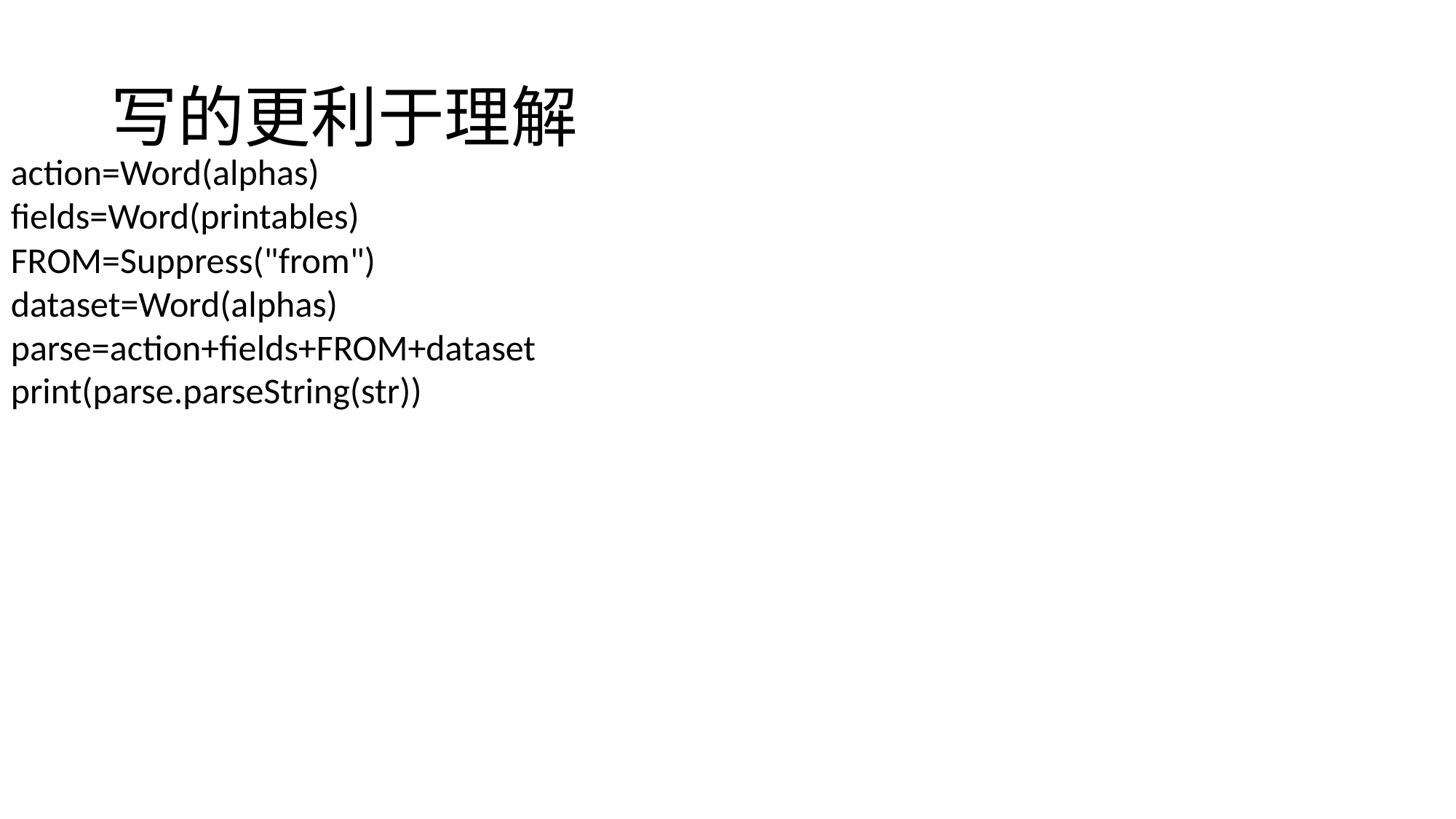

# 写的更利于理解
action=Word(alphas)
fields=Word(printables)
FROM=Suppress("from")
dataset=Word(alphas)
parse=action+fields+FROM+dataset
print(parse.parseString(str))